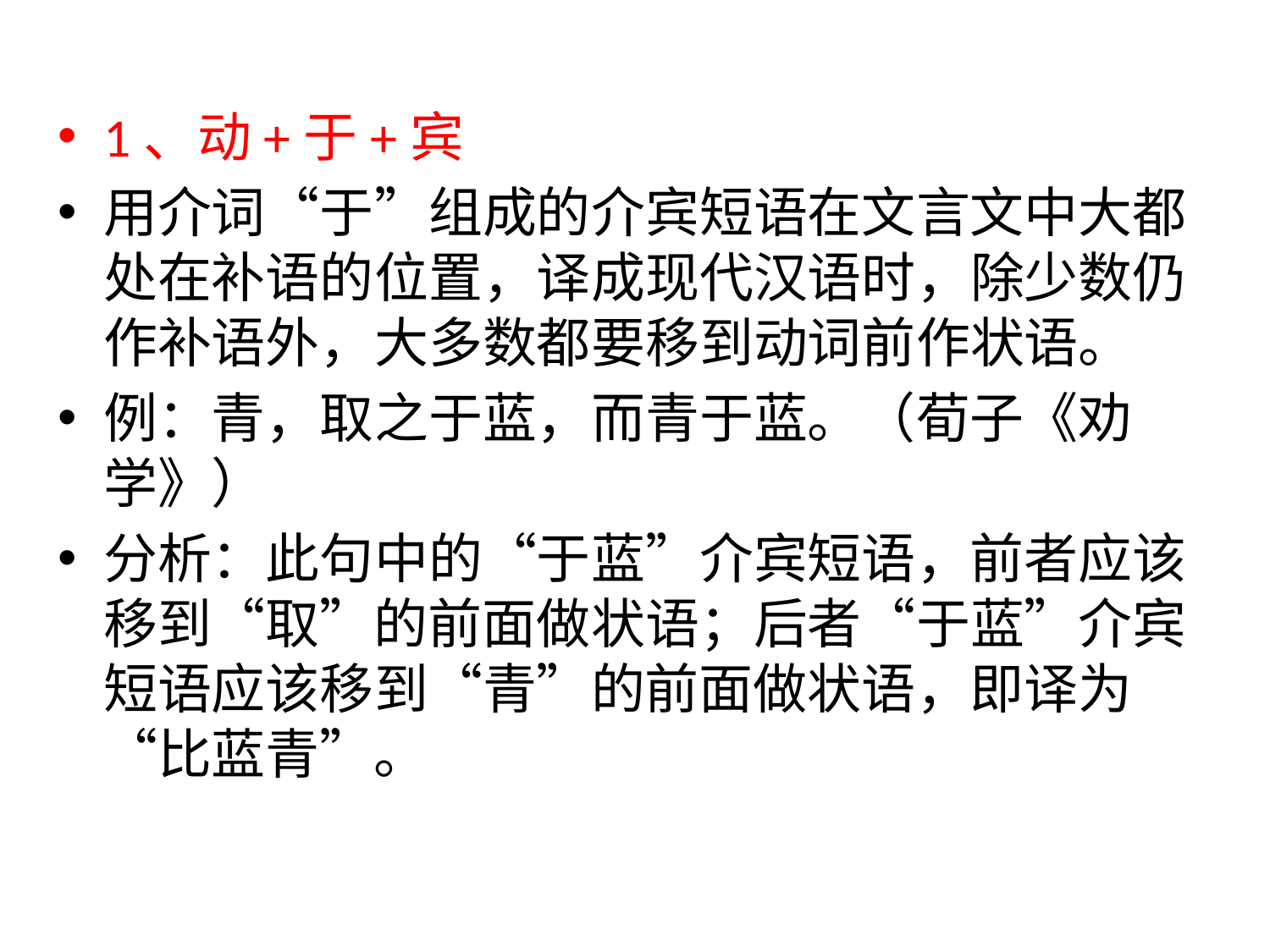

1、动+于+宾
用介词“于”组成的介宾短语在文言文中大都处在补语的位置，译成现代汉语时，除少数仍作补语外，大多数都要移到动词前作状语。
例：青，取之于蓝，而青于蓝。（荀子《劝学》）
分析：此句中的“于蓝”介宾短语，前者应该移到“取”的前面做状语；后者“于蓝”介宾短语应该移到“青”的前面做状语，即译为“比蓝青”。